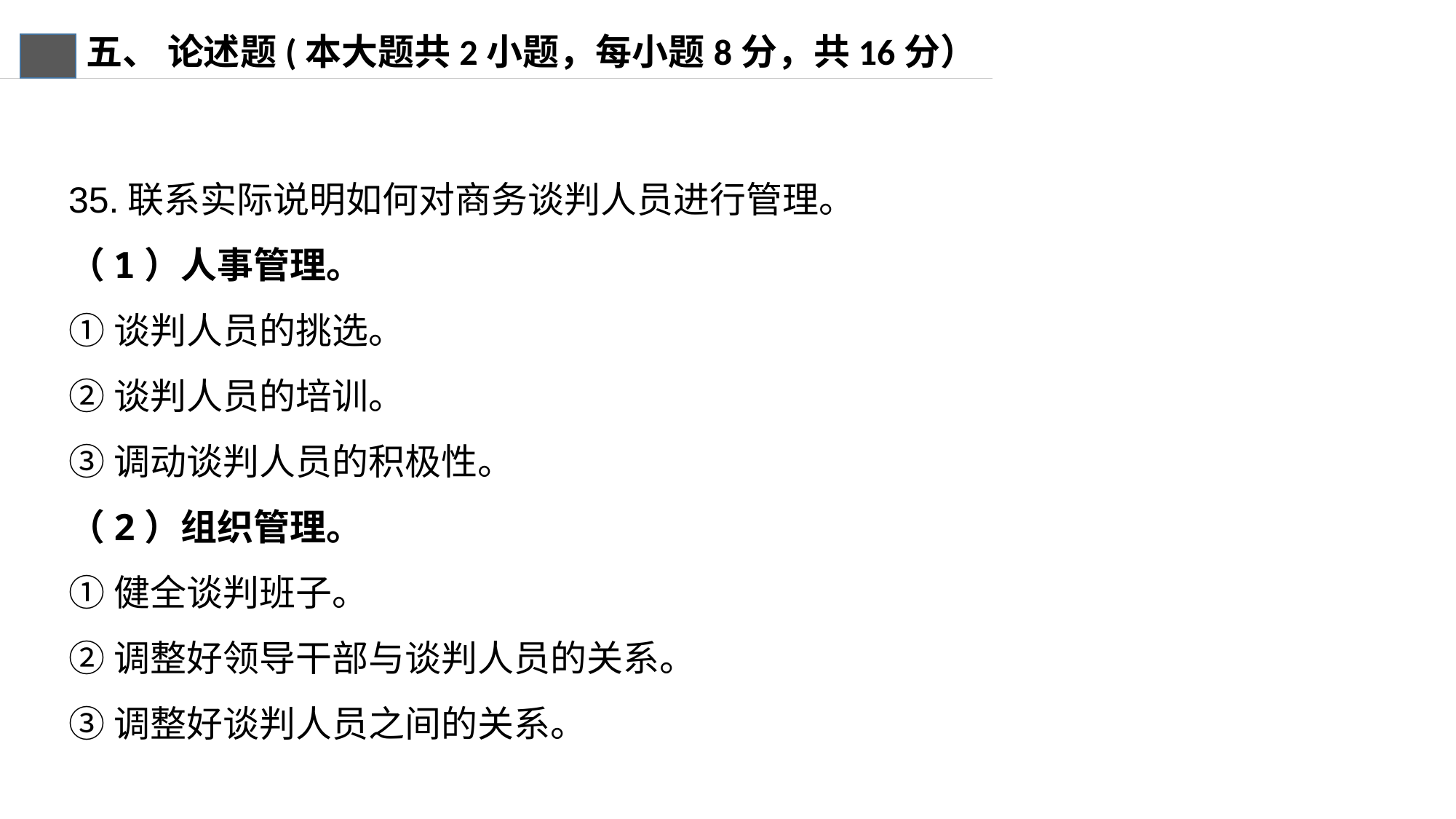

五、 论述题(本大题共2小题，每小题8分，共16分）

35.联系实际说明如何对商务谈判人员进行管理。
（1）人事管理。
①谈判人员的挑选。
②谈判人员的培训。
③调动谈判人员的积极性。
（2）组织管理。
①健全谈判班子。
②调整好领导干部与谈判人员的关系。
③调整好谈判人员之间的关系。